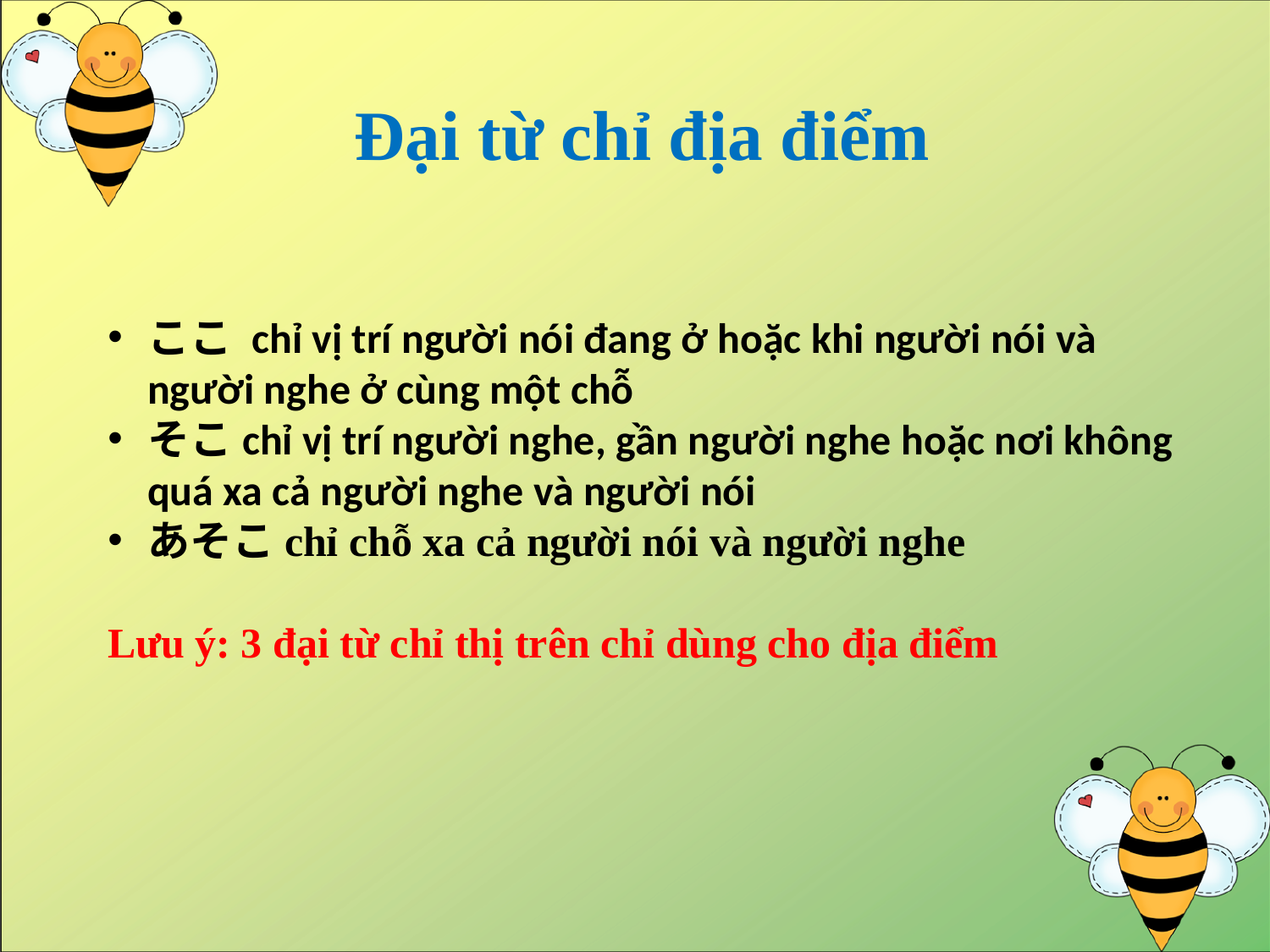

# Đại từ chỉ địa điểm

ここ chỉ vị trí người nói đang ở hoặc khi người nói và người nghe ở cùng một chỗ
そこchỉ vị trí người nghe, gần người nghe hoặc nơi không quá xa cả người nghe và người nói
あそこchỉ chỗ xa cả người nói và người nghe
Lưu ý: 3 đại từ chỉ thị trên chỉ dùng cho địa điểm